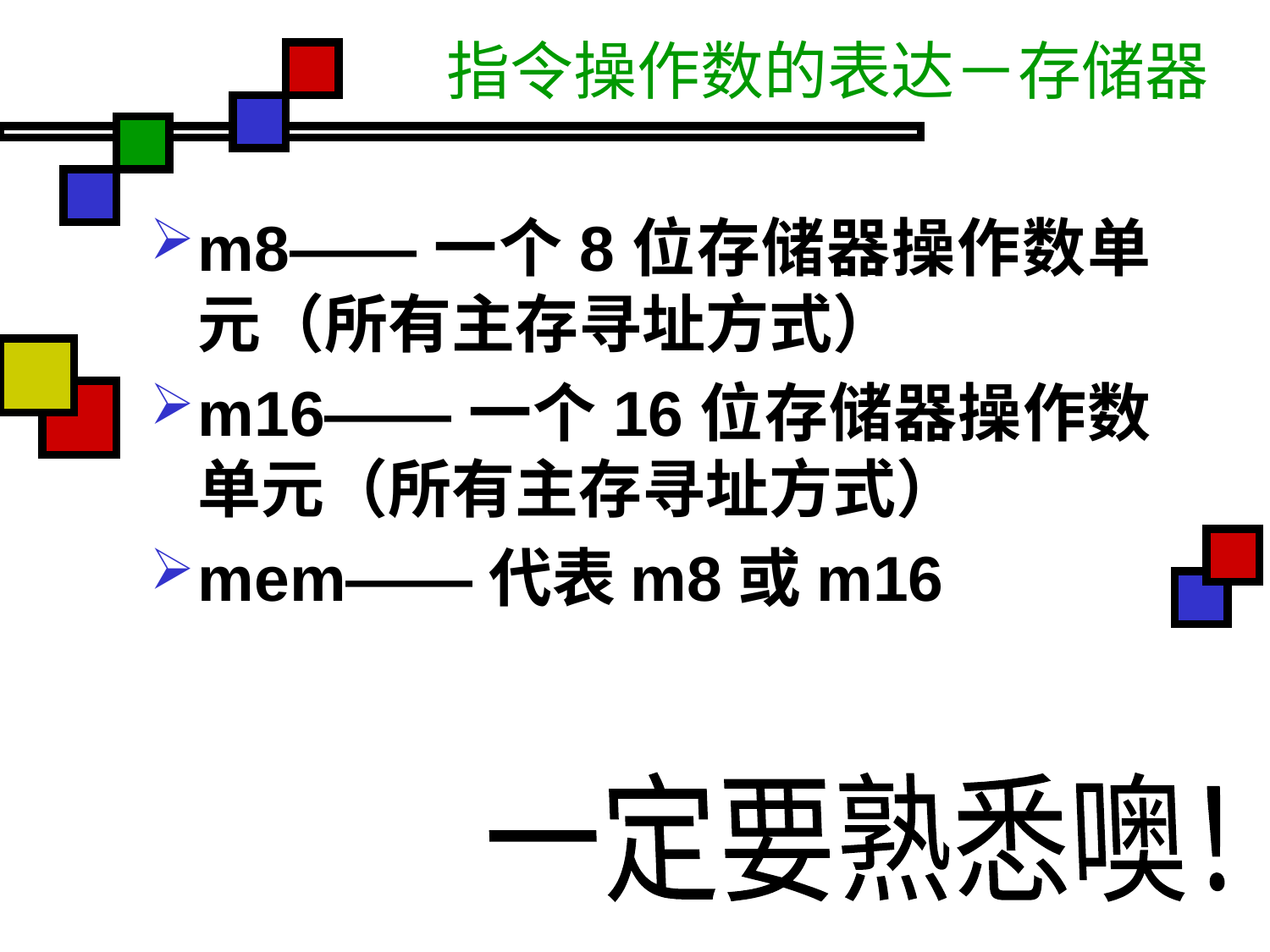

# 指令操作数的表达－存储器
m8——一个8位存储器操作数单元（所有主存寻址方式）
m16——一个16位存储器操作数单元（所有主存寻址方式）
mem——代表m8或m16
一定要熟悉噢！